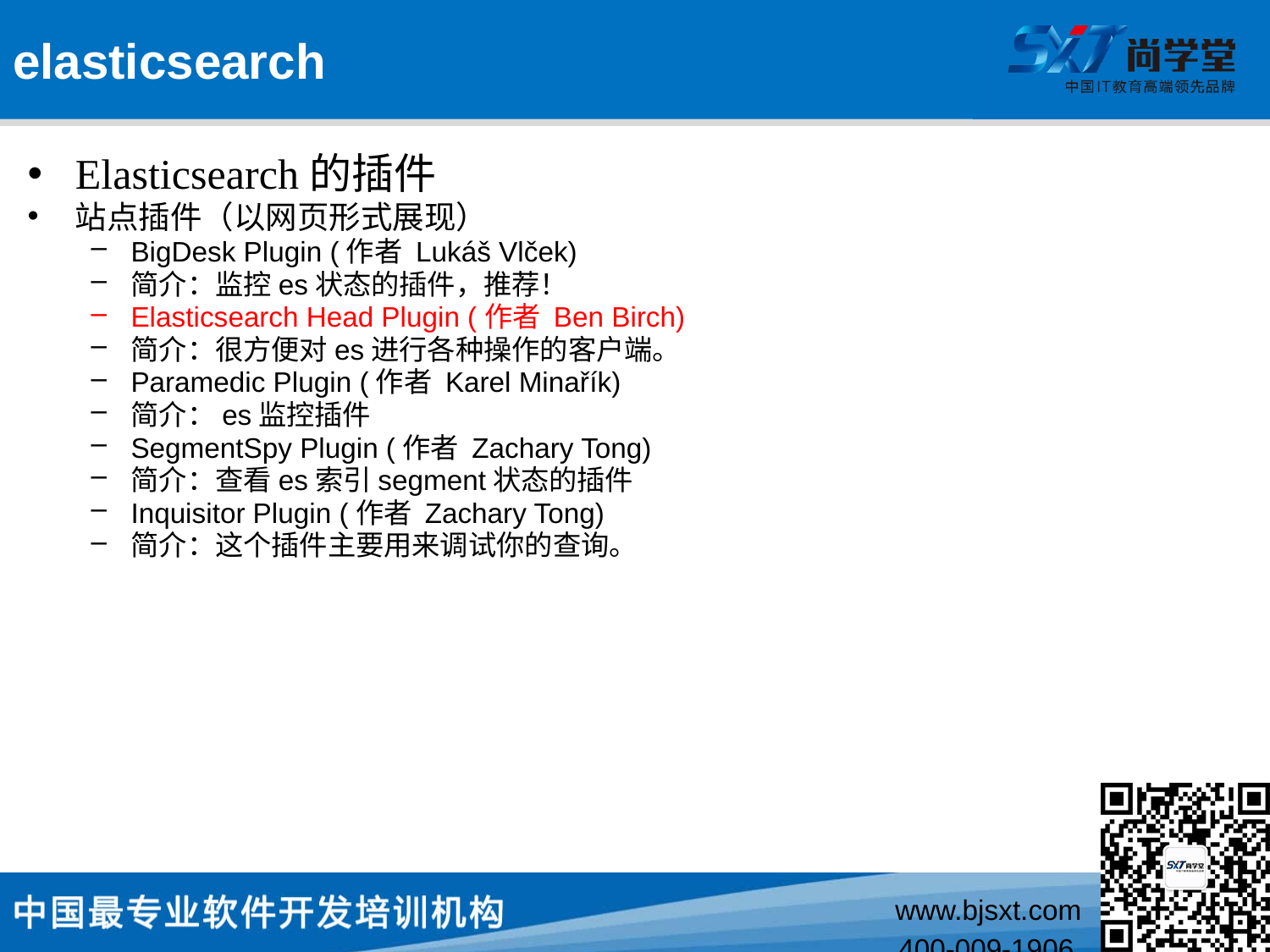

# elasticsearch
Elasticsearch的插件
站点插件（以网页形式展现）
BigDesk Plugin (作者 Lukáš Vlček)
简介：监控es状态的插件，推荐！
Elasticsearch Head Plugin (作者 Ben Birch)
简介：很方便对es进行各种操作的客户端。
Paramedic Plugin (作者 Karel Minařík)
简介：es监控插件
SegmentSpy Plugin (作者 Zachary Tong)
简介：查看es索引segment状态的插件
Inquisitor Plugin (作者 Zachary Tong)
简介：这个插件主要用来调试你的查询。